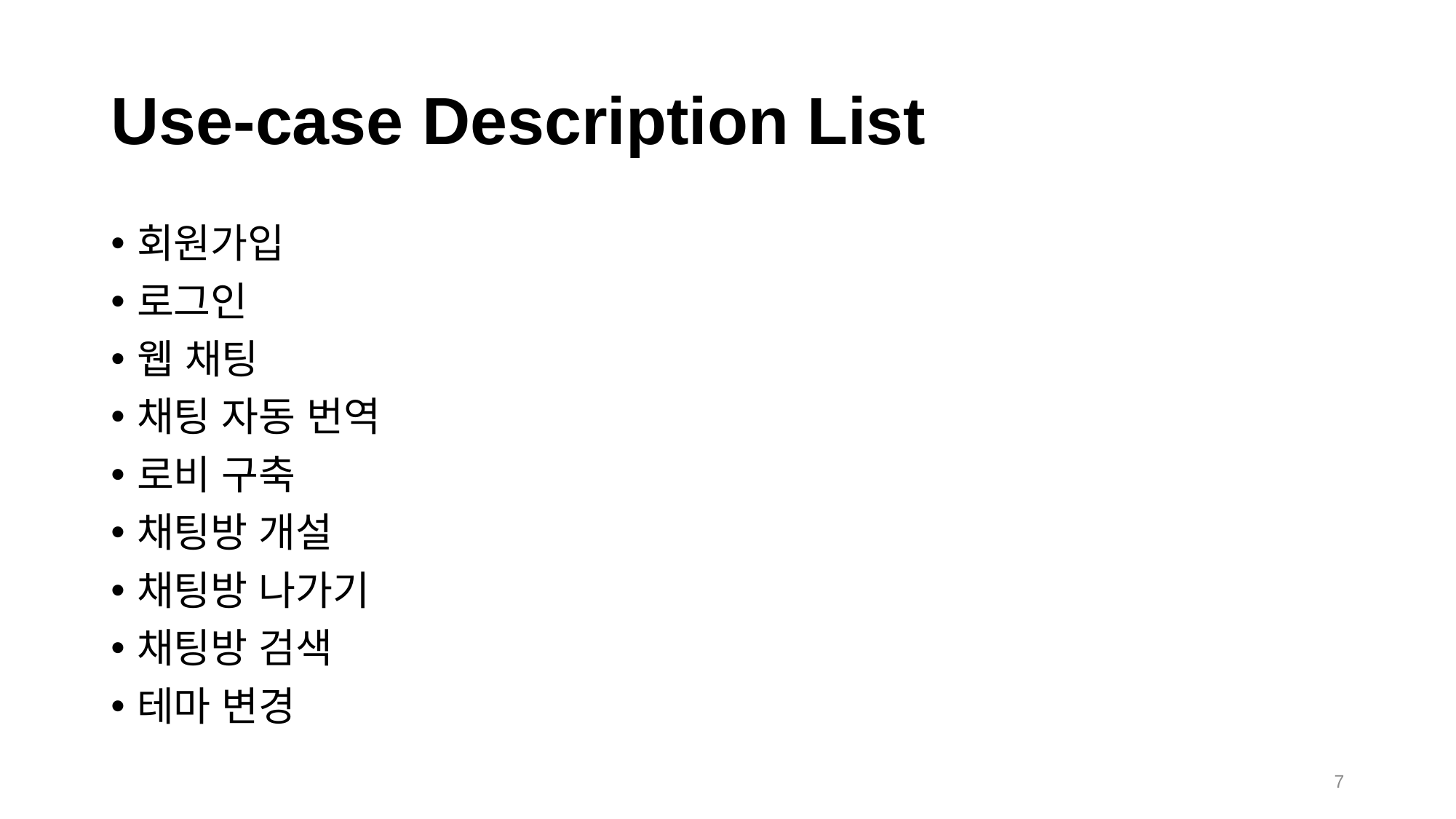

# Use-case Description List
회원가입
로그인
웹 채팅
채팅 자동 번역
로비 구축
채팅방 개설
채팅방 나가기
채팅방 검색
테마 변경
7